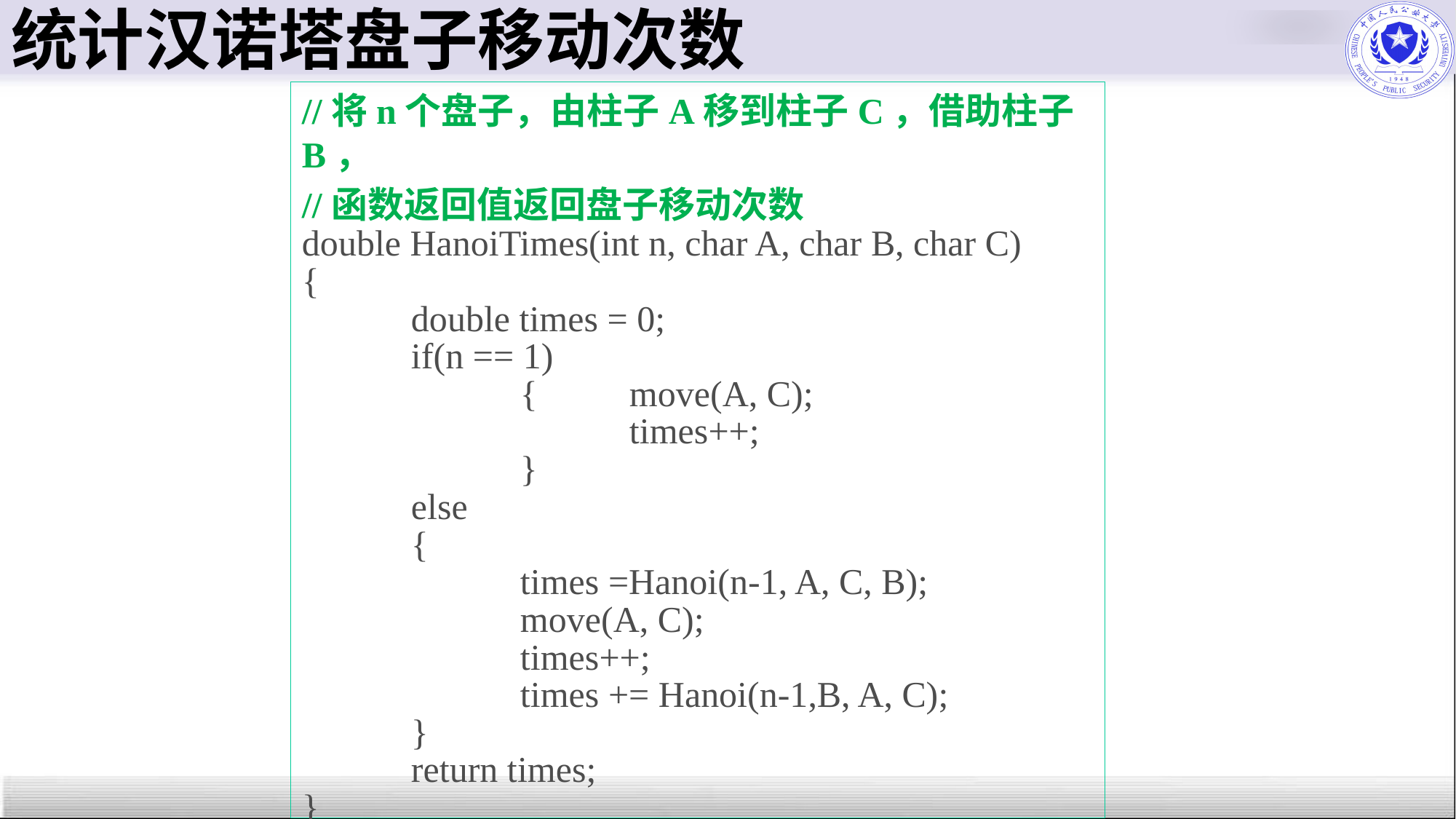

# 统计汉诺塔盘子移动次数
//将n个盘子，由柱子A移到柱子C，借助柱子B，
//函数返回值返回盘子移动次数
double HanoiTimes(int n, char A, char B, char C)
{
	double times = 0;
	if(n == 1)
		{	move(A, C);
			times++;
		}
	else
	{
		times =Hanoi(n-1, A, C, B);
		move(A, C);
		times++;
		times += Hanoi(n-1,B, A, C);
	}
	return times;
}